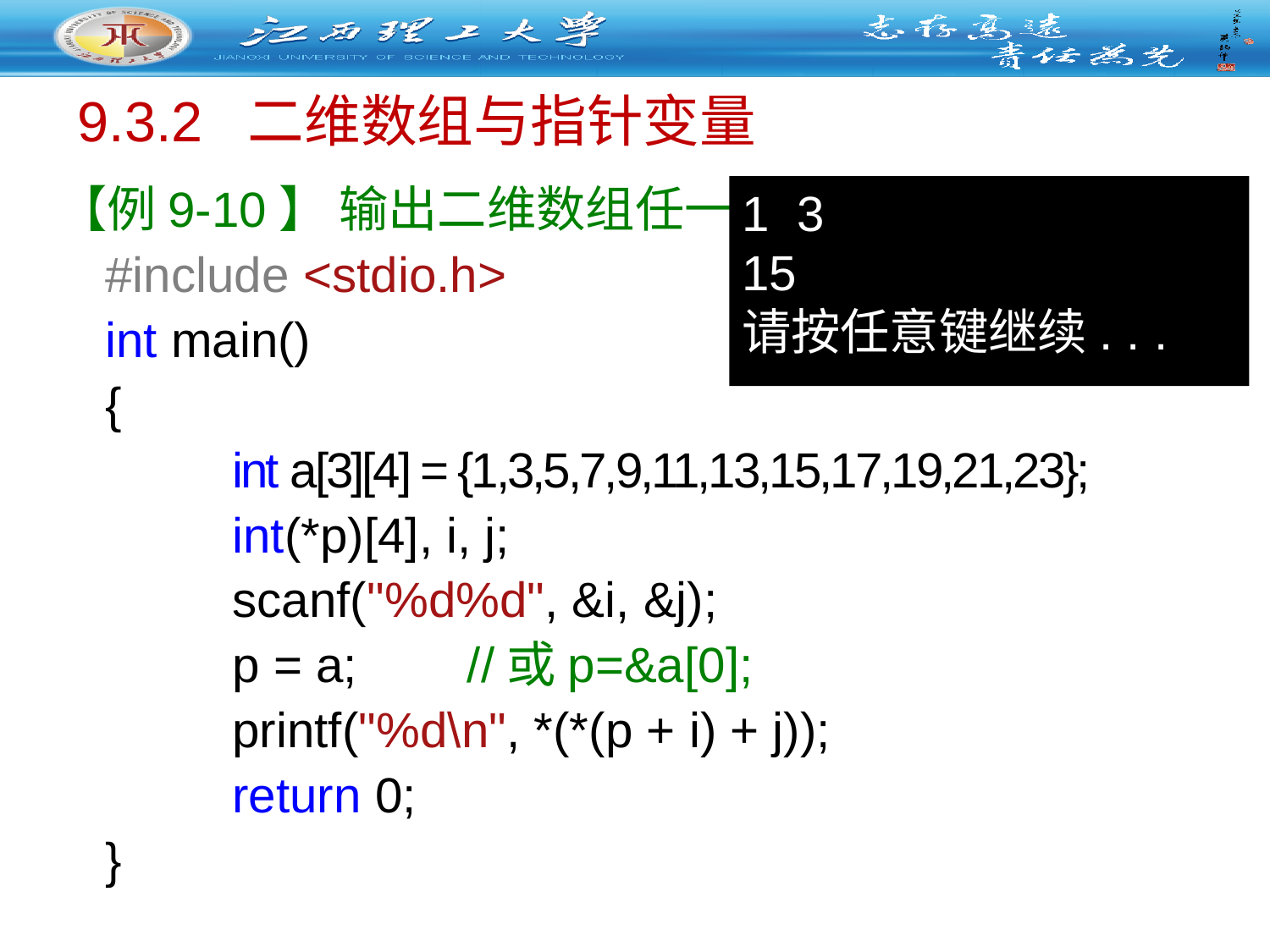

# 9.3.2  二维数组与指针变量
【例9-10】 输出二维数组任一行任一列元素的值。
#include <stdio.h>
int main()
{
 	int a[3][4] = {1,3,5,7,9,11,13,15,17,19,21,23};
 	int(*p)[4], i, j;
 	scanf("%d%d", &i, &j);
 	p = a;        //或p=&a[0];
 	printf("%d\n", *(*(p + i) + j));
 	return 0;
}
1  3
15
请按任意键继续. . .